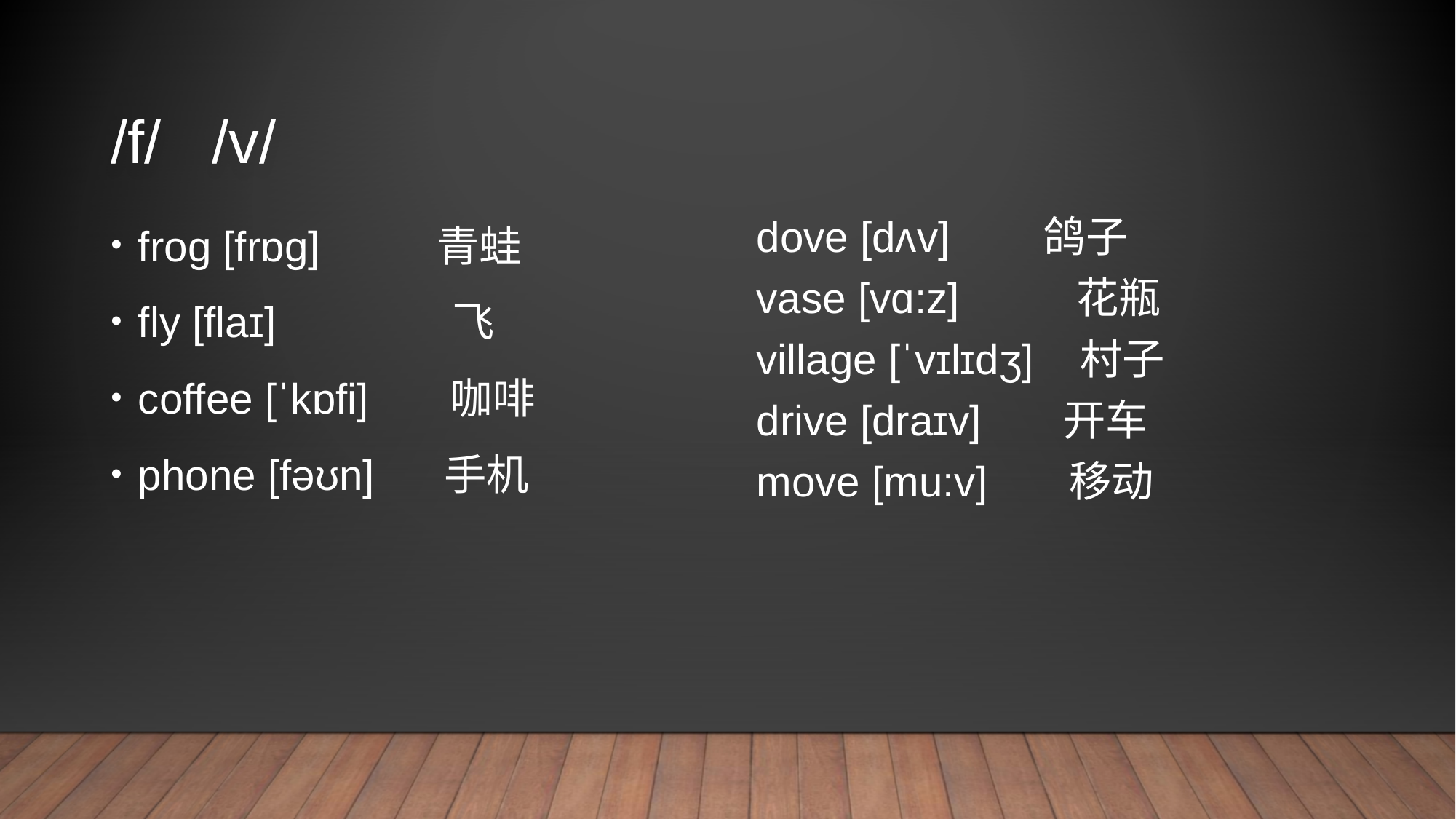

# /f/   /v/
dove [dʌv]       鸽子
vase [vɑ:z]         花瓶
village [ˈvɪlɪdʒ]   村子
drive [draɪv]      开车
move [mu:v]      移动

frog [frɒg]         青蛙
fly [flaɪ]              飞
coffee [ˈkɒfi]      咖啡
phone [fəʊn]     手机